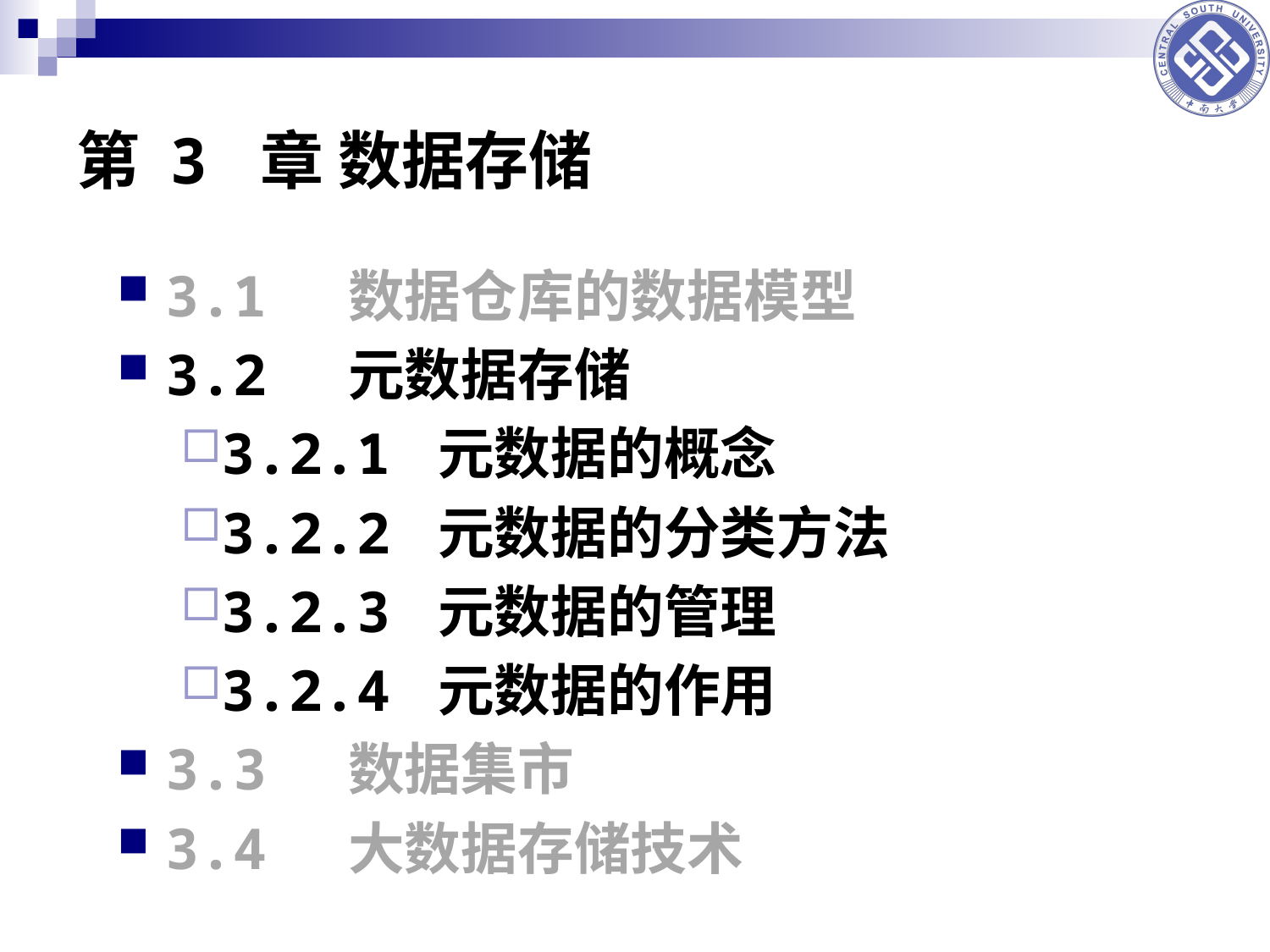

# 第 3 章 数据存储
3.1  数据仓库的数据模型
3.2  元数据存储
3.2.1 元数据的概念
3.2.2 元数据的分类方法
3.2.3 元数据的管理
3.2.4 元数据的作用
3.3  数据集市
3.4  大数据存储技术